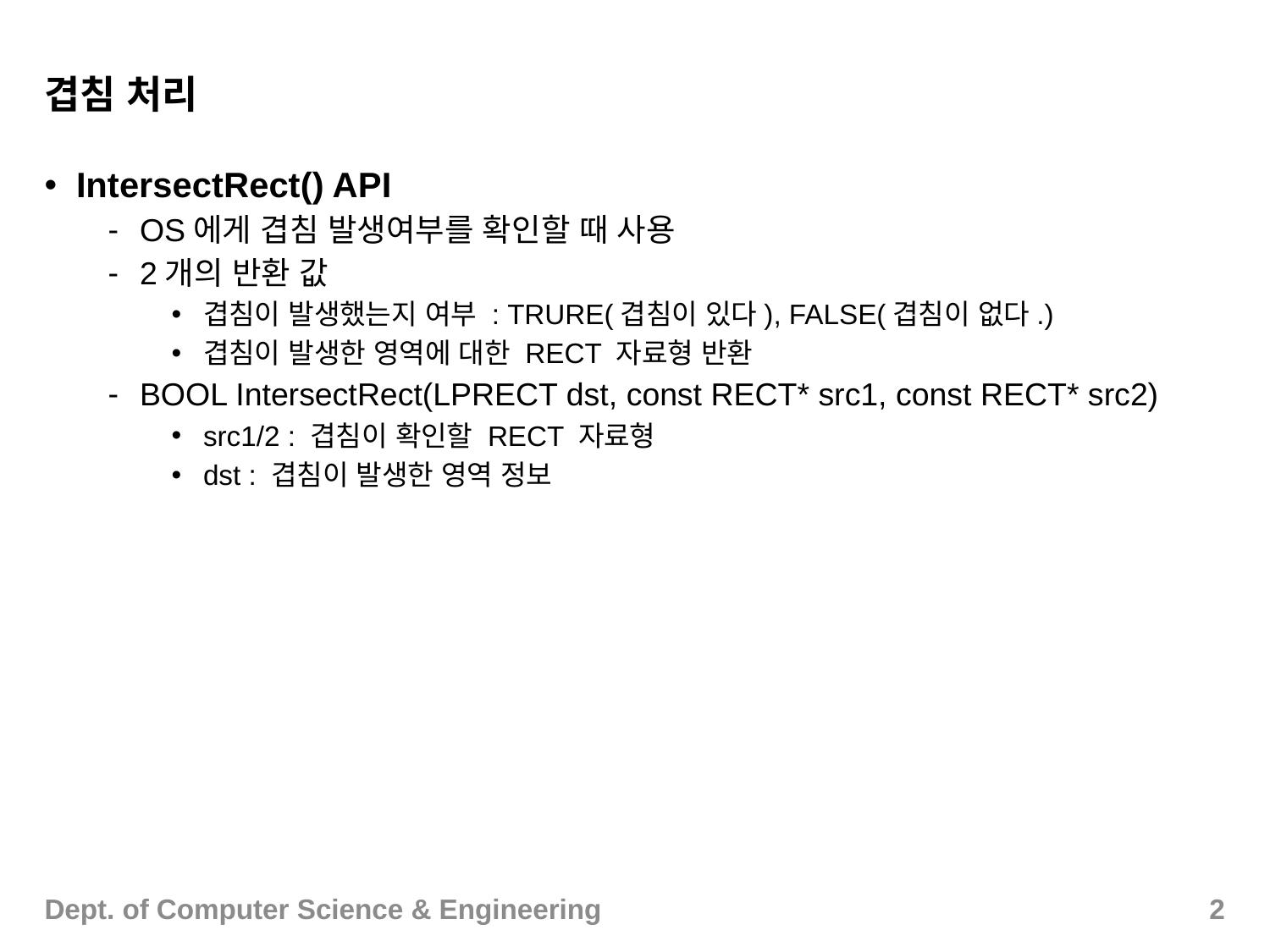

# 겹침 처리
IntersectRect() API
OS에게 겹침 발생여부를 확인할 때 사용
2개의 반환 값
겹침이 발생했는지 여부 : TRURE(겹침이 있다), FALSE(겹침이 없다.)
겹침이 발생한 영역에 대한 RECT 자료형 반환
BOOL IntersectRect(LPRECT dst, const RECT* src1, const RECT* src2)
src1/2 : 겹침이 확인할 RECT 자료형
dst : 겹침이 발생한 영역 정보

Dept. of Computer Science & Engineering
2